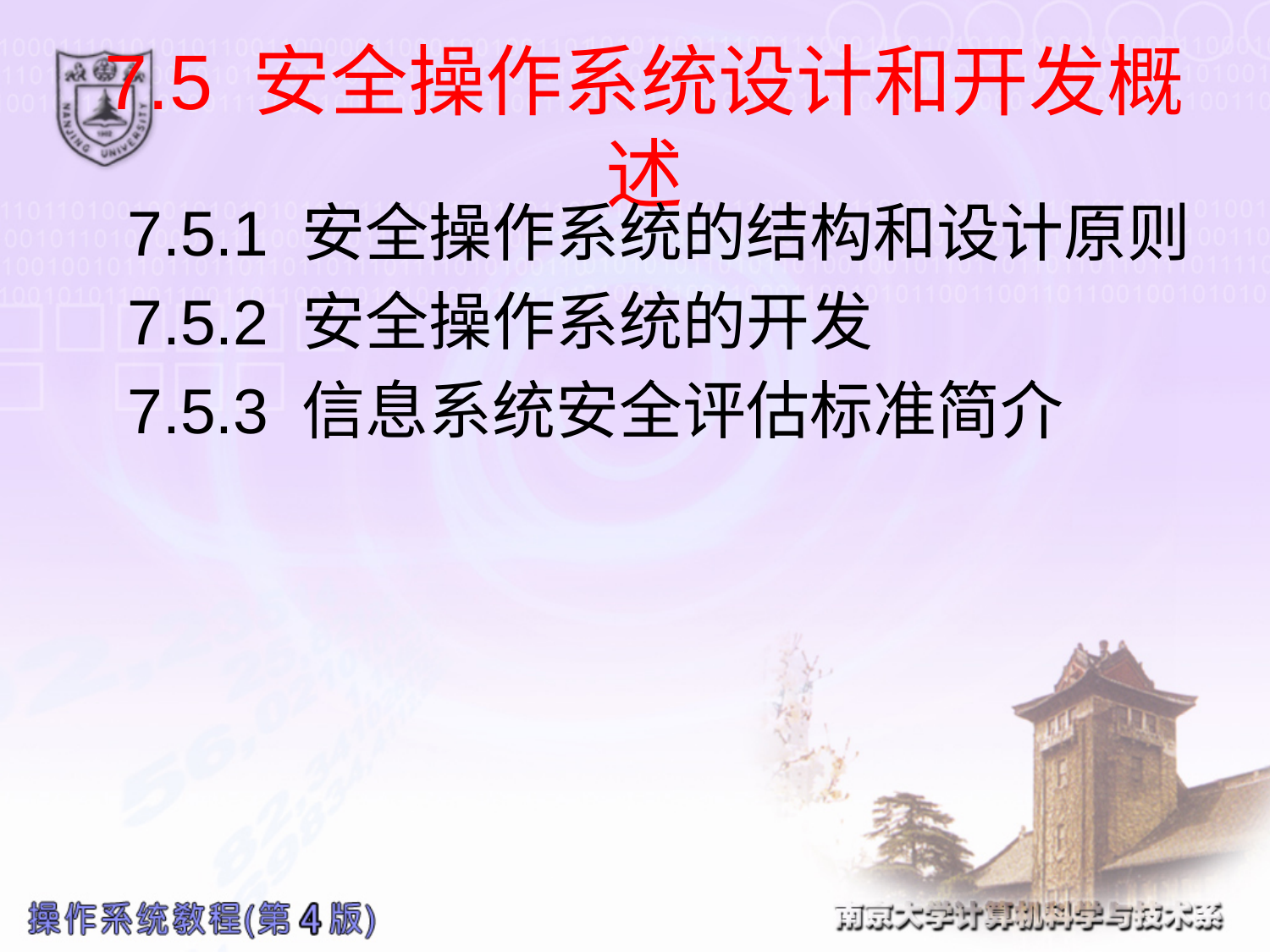

# 7.5 安全操作系统设计和开发概述
7.5.1 安全操作系统的结构和设计原则
7.5.2 安全操作系统的开发
7.5.3 信息系统安全评估标准简介